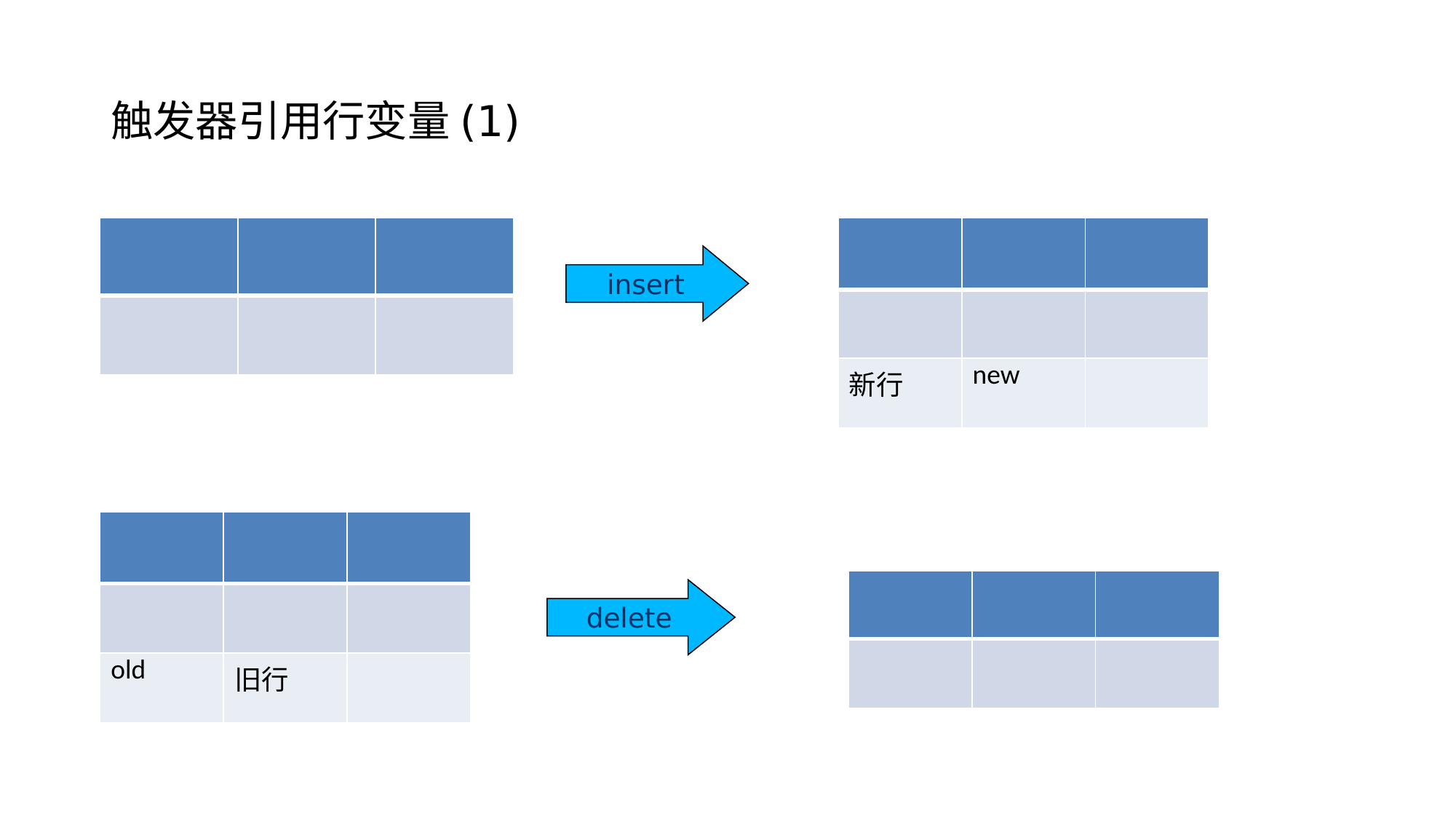

# 触发器引用行变量(1)
|  |  |  |
| --- | --- | --- |
|  |  |  |
| 新行 | new |  |
|  |  |  |
| --- | --- | --- |
|  |  |  |
insert
|  |  |  |
| --- | --- | --- |
|  |  |  |
| old | 旧行 |  |
|  |  |  |
| --- | --- | --- |
|  |  |  |
delete